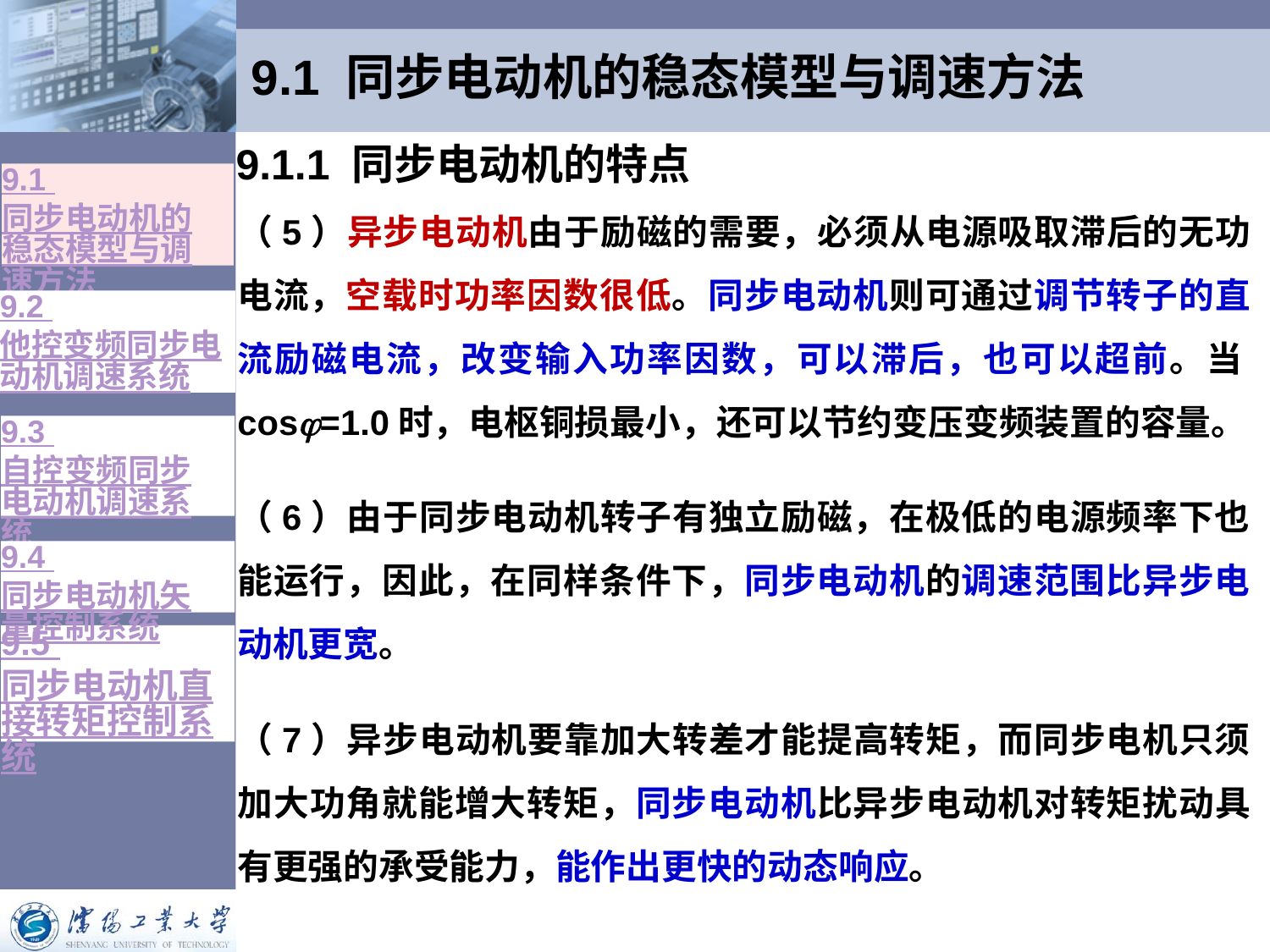

# 9.1 同步电动机的稳态模型与调速方法
9.1.1 同步电动机的特点
9.1 同步电动机的稳态模型与调速方法
（5）异步电动机由于励磁的需要，必须从电源吸取滞后的无功电流，空载时功率因数很低。同步电动机则可通过调节转子的直流励磁电流，改变输入功率因数，可以滞后，也可以超前。当cosϕ=1.0时，电枢铜损最小，还可以节约变压变频装置的容量。
（6）由于同步电动机转子有独立励磁，在极低的电源频率下也能运行，因此，在同样条件下，同步电动机的调速范围比异步电动机更宽。
（7）异步电动机要靠加大转差才能提高转矩，而同步电机只须加大功角就能增大转矩，同步电动机比异步电动机对转矩扰动具有更强的承受能力，能作出更快的动态响应。

9.2 他控变频同步电动机调速系统
9.3 自控变频同步电动机调速系统
9.4 同步电动机矢量控制系统
9.5 同步电动机直接转矩控制系统